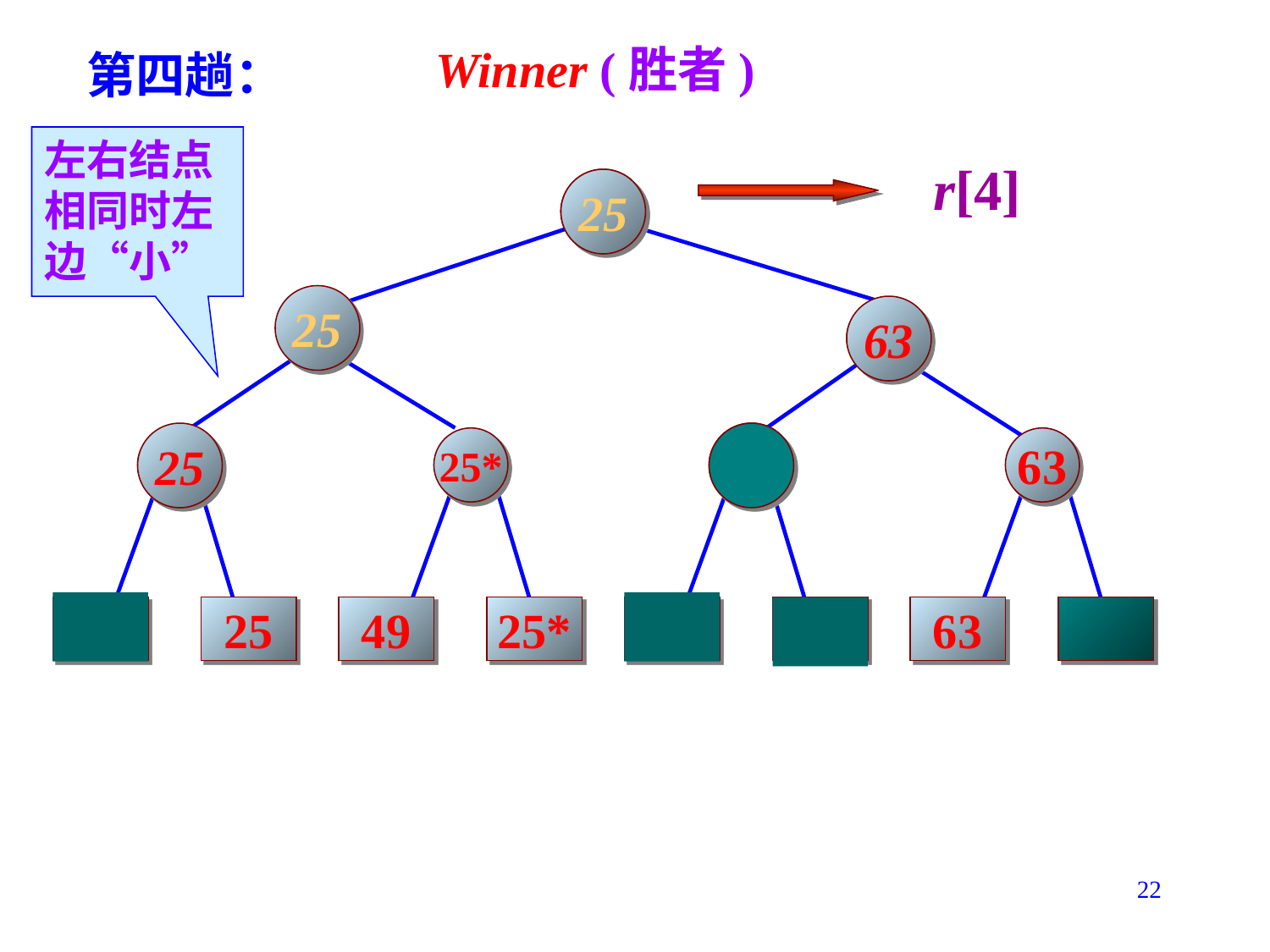

# 第四趟：
Winner (胜者)
左右结点相同时左边“小”
r[4]
21
08

21

08

21

25*

08

63

21
25
49
25*
16
08
63

63

25

25
25

22